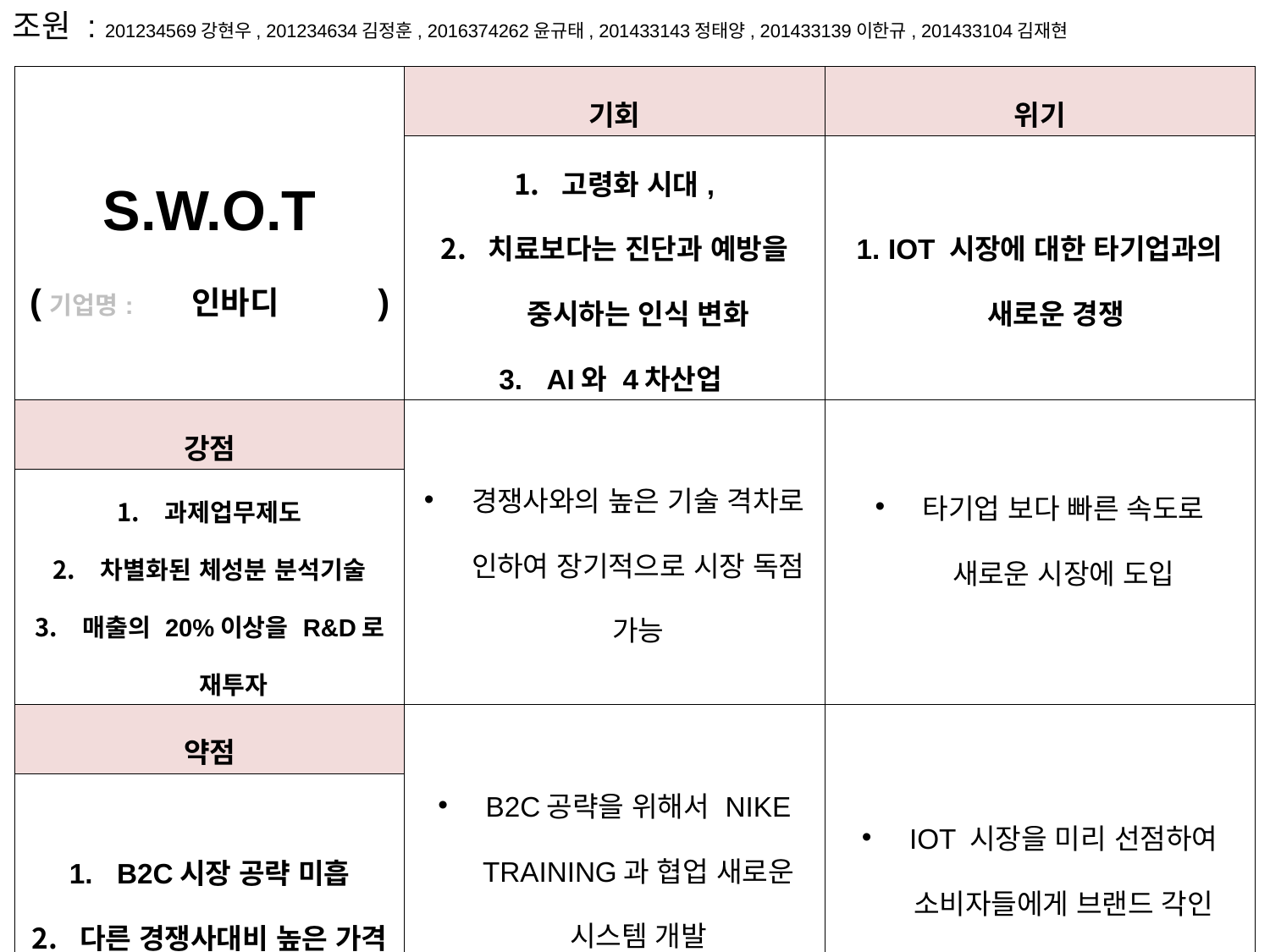

조원 : 201234569강현우, 201234634김정훈, 2016374262윤규태, 201433143정태양, 201433139이한규, 201433104김재현
| S.W.O.T (기업명: 인바디 ) | 기회 | 위기 |
| --- | --- | --- |
|  | 고령화 시대, 치료보다는 진단과 예방을 중시하는 인식 변화 AI와 4차산업 | IOT 시장에 대한 타기업과의 새로운 경쟁 |
| 강점 | 경쟁사와의 높은 기술 격차로 인하여 장기적으로 시장 독점 가능 | 타기업 보다 빠른 속도로 새로운 시장에 도입 |
| 과제업무제도 차별화된 체성분 분석기술 매출의 20%이상을 R&D로 재투자 |  |  |
| 약점 | B2C공략을 위해서 NIKE TRAINING과 협업 새로운 시스템 개발 | IOT 시장을 미리 선점하여 소비자들에게 브랜드 각인 |
| B2C시장 공략 미흡 다른 경쟁사대비 높은 가격 |  |  |